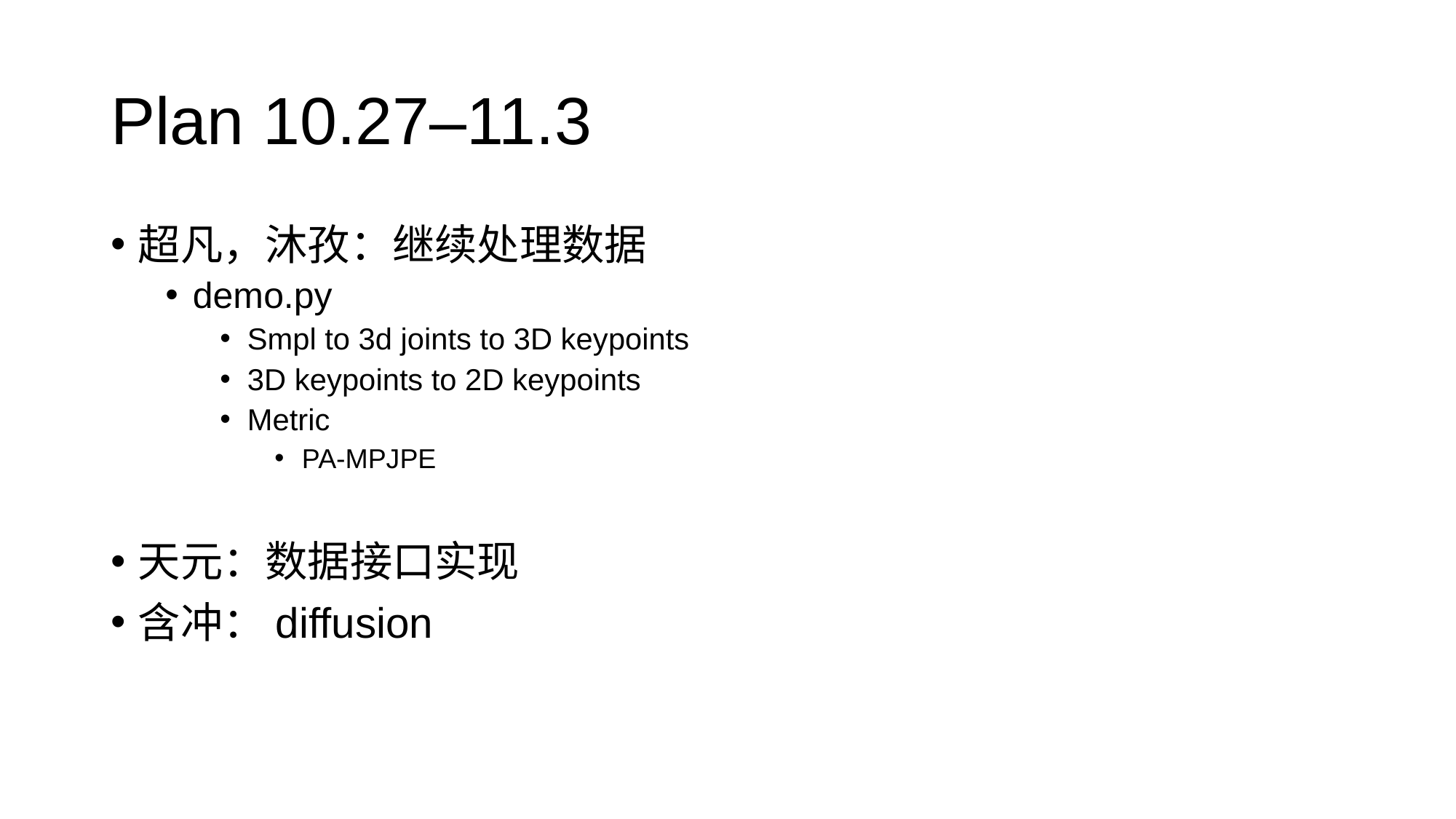

# Plan 10.27–11.3
超凡，沐孜：继续处理数据
demo.py
Smpl to 3d joints to 3D keypoints
3D keypoints to 2D keypoints
Metric
PA-MPJPE

天元：数据接口实现
含冲：diffusion